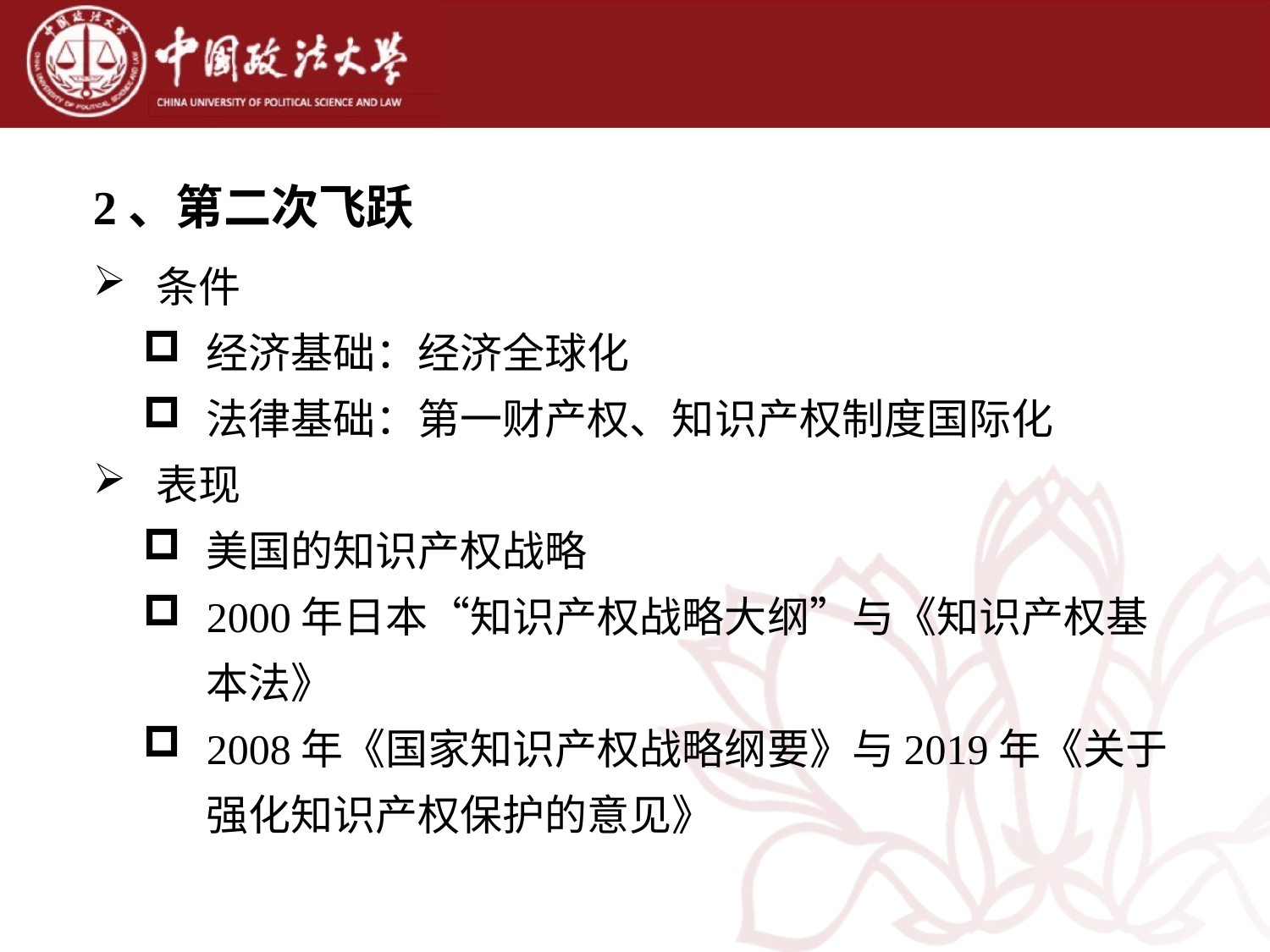

2、第二次飞跃
条件
经济基础：经济全球化
法律基础：第一财产权、知识产权制度国际化
表现
美国的知识产权战略
2000年日本“知识产权战略大纲”与《知识产权基本法》
2008年《国家知识产权战略纲要》与2019年《关于强化知识产权保护的意见》